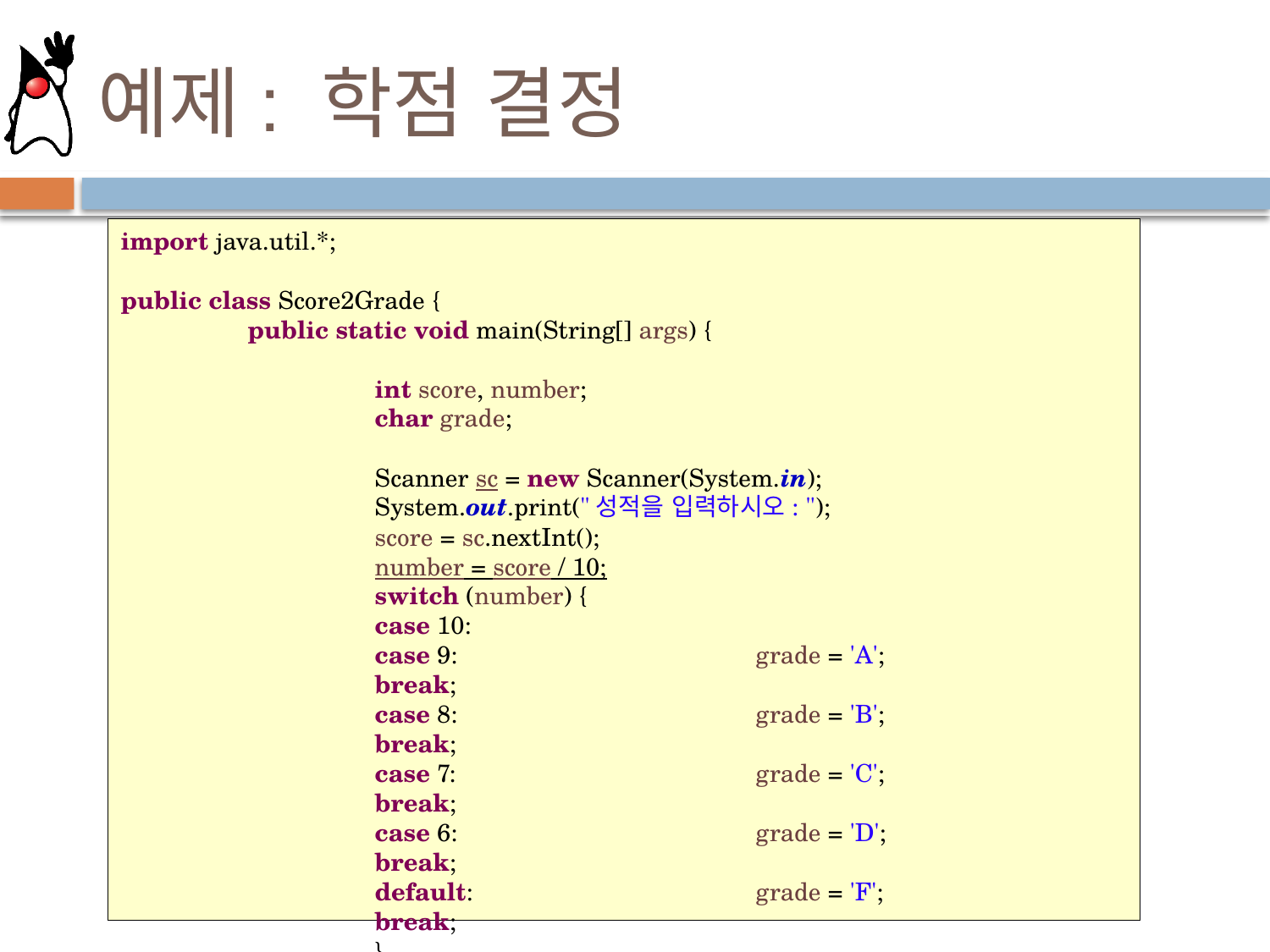

# 예제: 학점 결정
import java.util.*;

public class Score2Grade {
	public static void main(String[] args) {

		int score, number;
		char grade;

		Scanner sc = new Scanner(System.in);
		System.out.print("성적을 입력하시오: ");
		score = sc.nextInt();
		number = score / 10;
		switch (number) {
		case 10:
		case 9:			grade = 'A';			break;
		case 8:			grade = 'B';			break;
		case 7:			grade = 'C';			break;
		case 6:			grade = 'D';			break;
		default:			grade = 'F';			break;
		}
		System.out.print("학점: " + grade);
	}
}